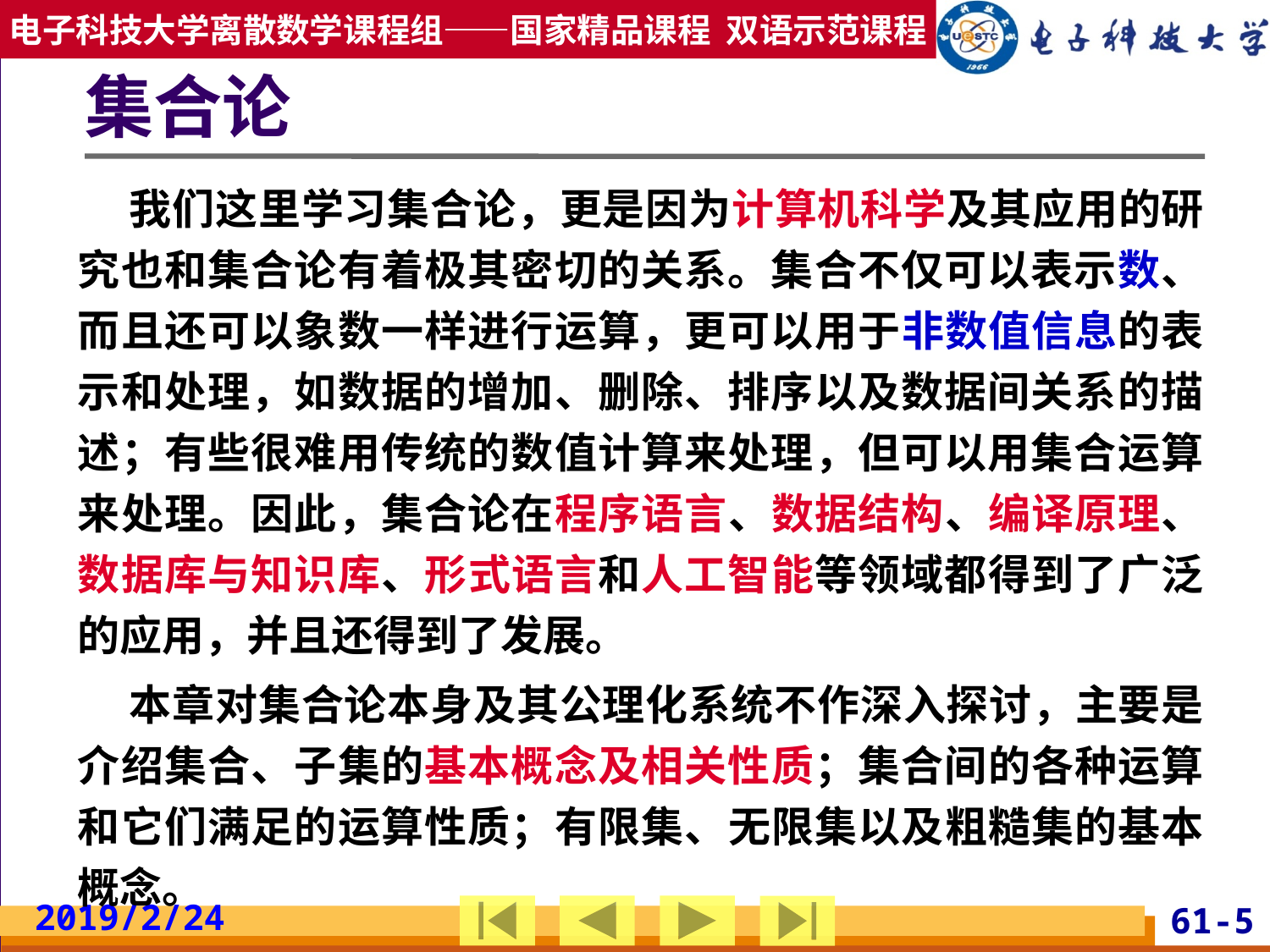

# 集合论
    我们这里学习集合论，更是因为计算机科学及其应用的研究也和集合论有着极其密切的关系。集合不仅可以表示数、而且还可以象数一样进行运算，更可以用于非数值信息的表示和处理，如数据的增加、删除、排序以及数据间关系的描述；有些很难用传统的数值计算来处理，但可以用集合运算来处理。因此，集合论在程序语言、数据结构、编译原理、数据库与知识库、形式语言和人工智能等领域都得到了广泛的应用，并且还得到了发展。
    本章对集合论本身及其公理化系统不作深入探讨，主要是介绍集合、子集的基本概念及相关性质；集合间的各种运算和它们满足的运算性质；有限集、无限集以及粗糙集的基本概念。
2019/2/24